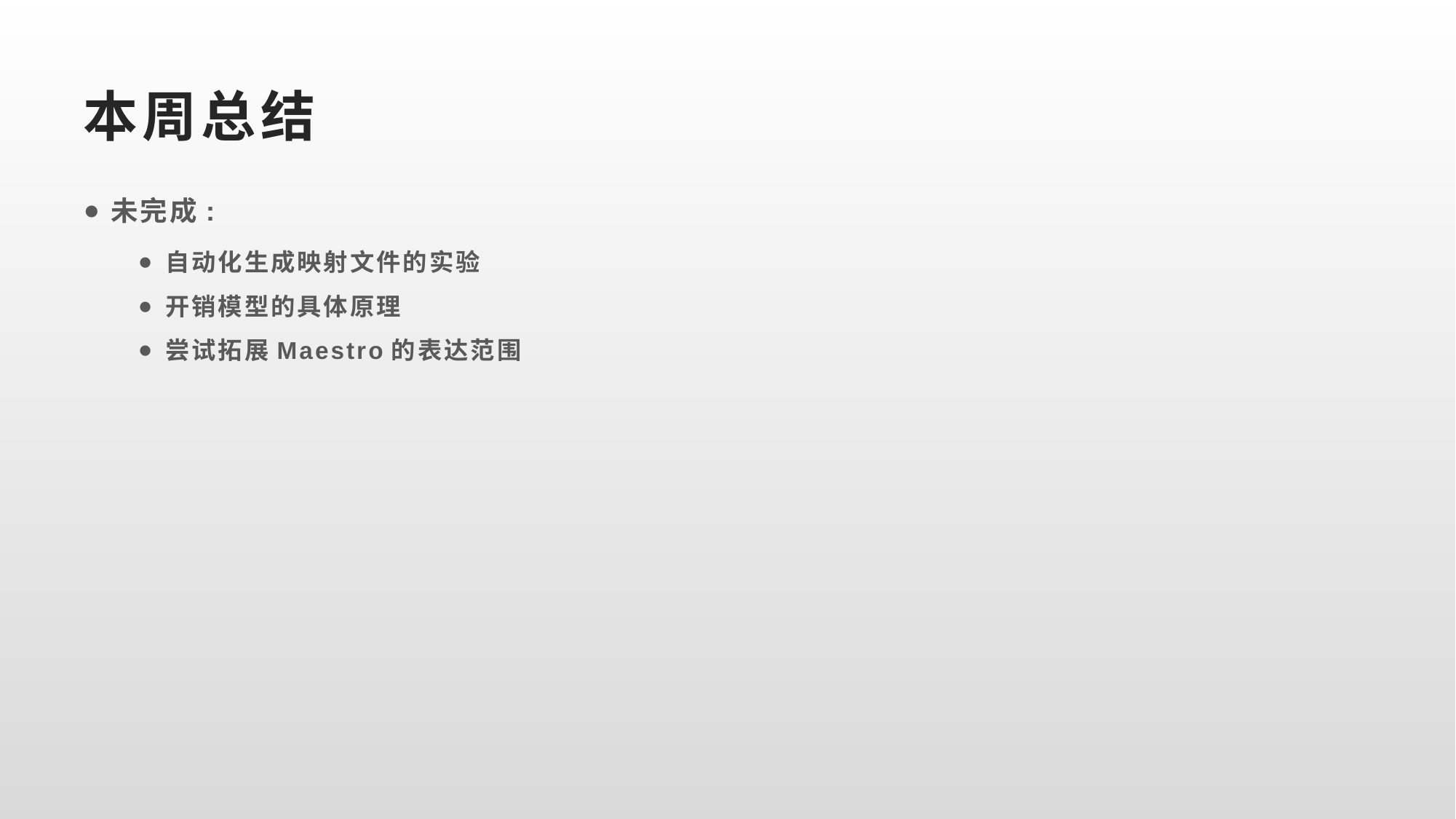

# 本周总结
未完成:
自动化生成映射文件的实验
开销模型的具体原理
尝试拓展Maestro的表达范围